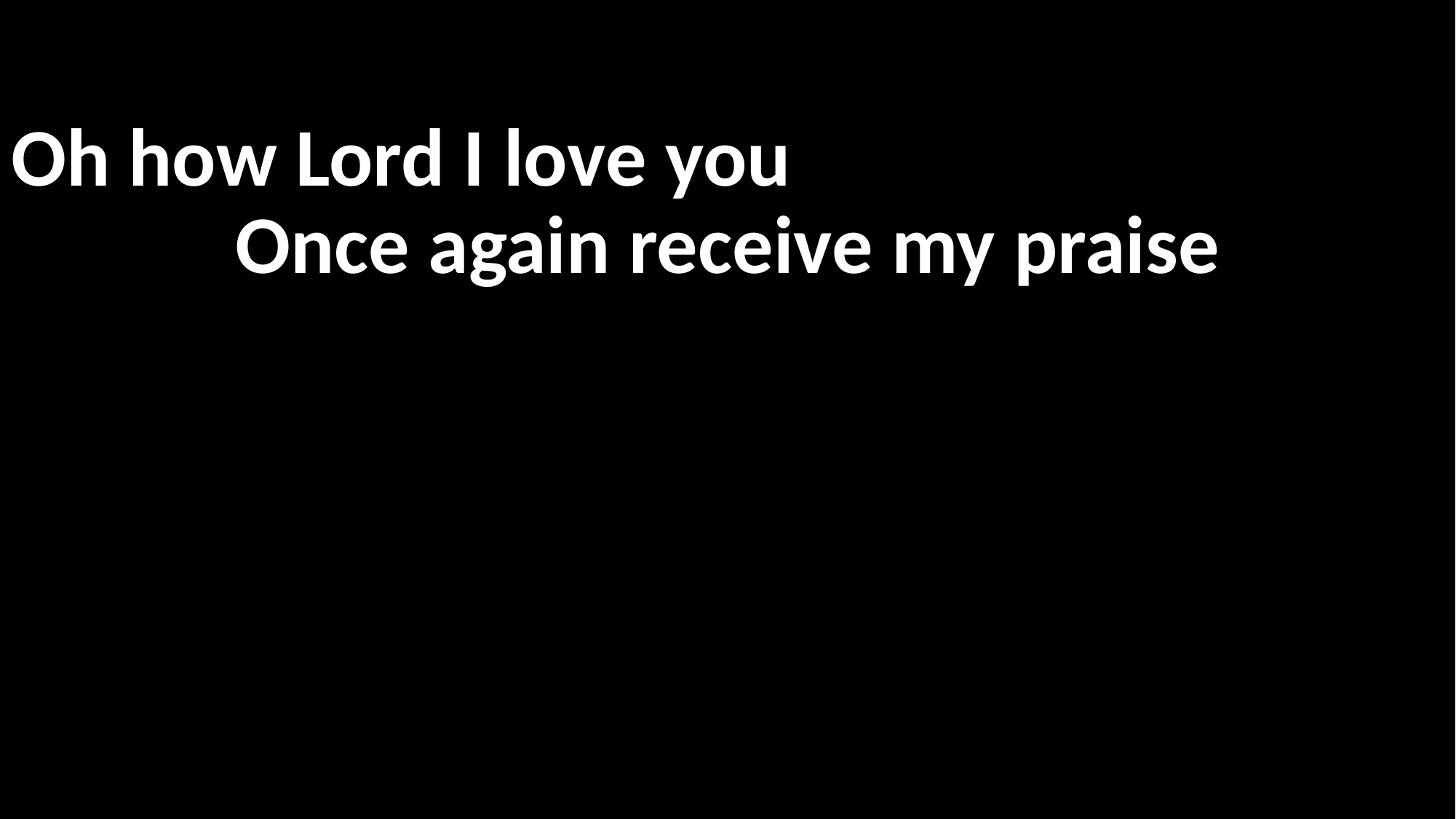

Oh how Lord I love you
Once again receive my praise
오 주 사랑해요
찬양 받아주소서